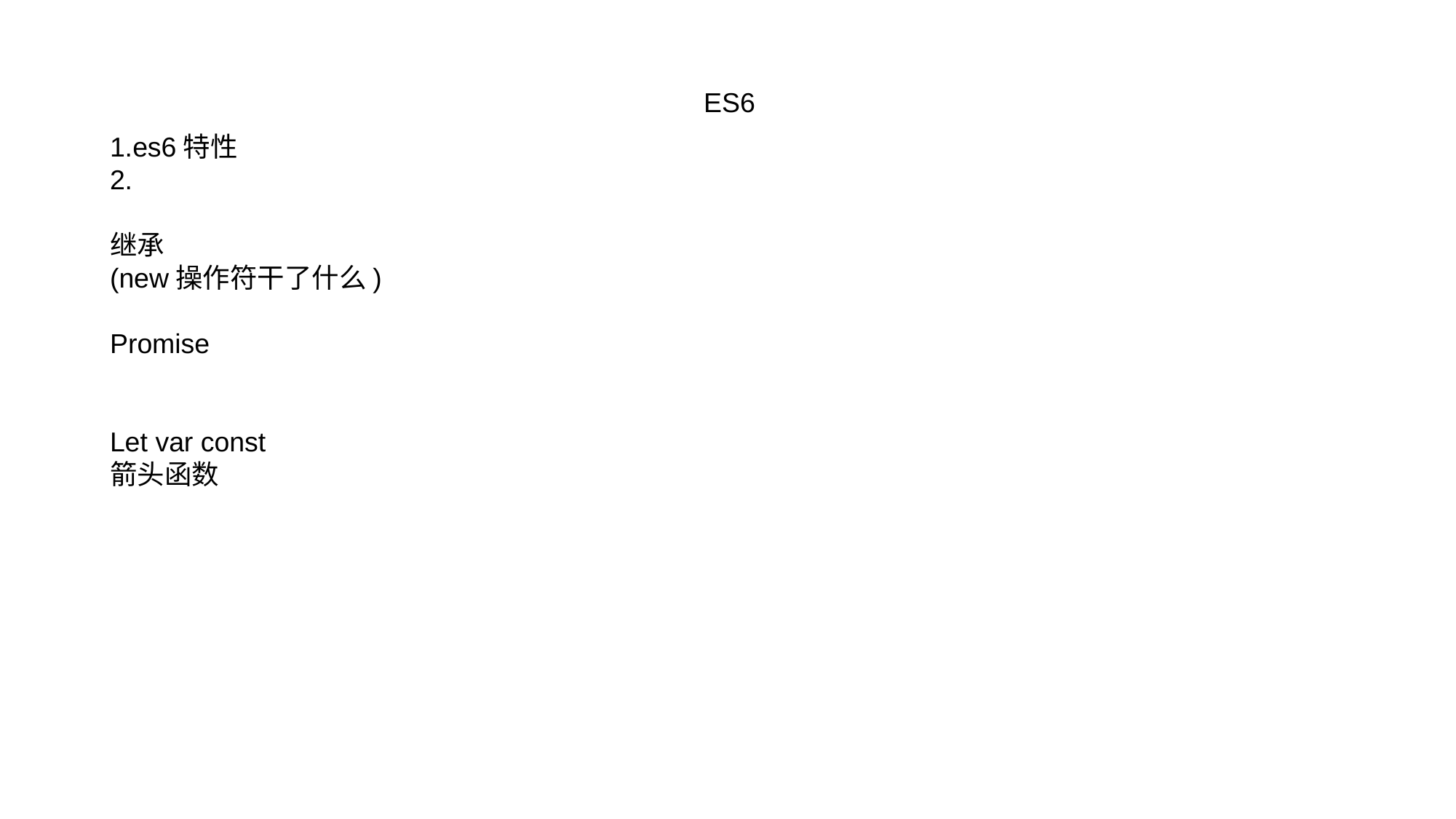

ES6
1.es6特性
2.

继承
(new操作符干了什么)

Promise

Let var const
箭头函数